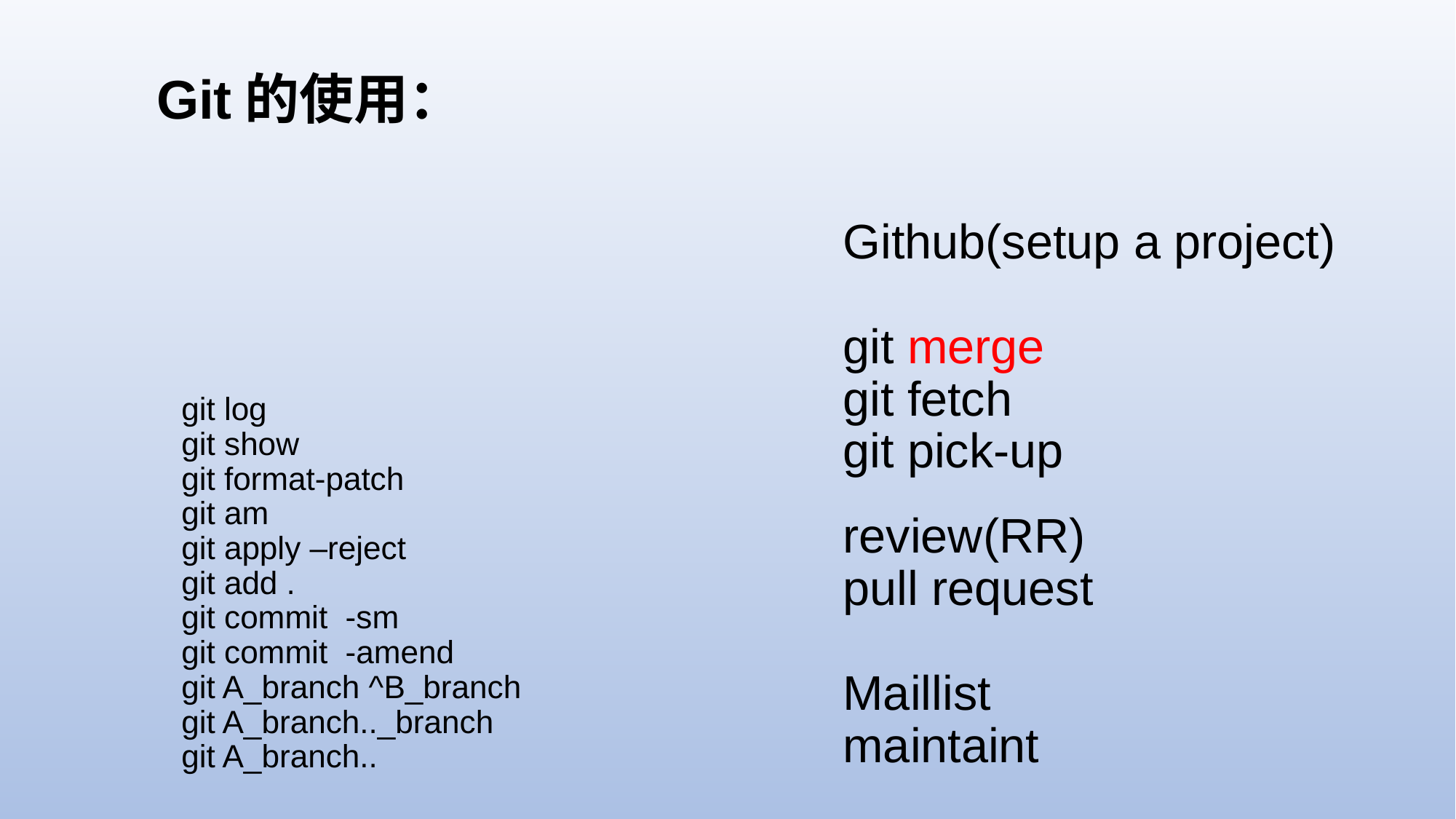

Git的使用：
Github(setup a project)

git merge
git fetch
git pick-up

review(RR)
pull request

Maillist
maintaint

# git log git show git format-patch git am git apply –reject git add . git commit  -sm git commit  -amend git A_branch ^B_branch git A_branch.._branch git A_branch..